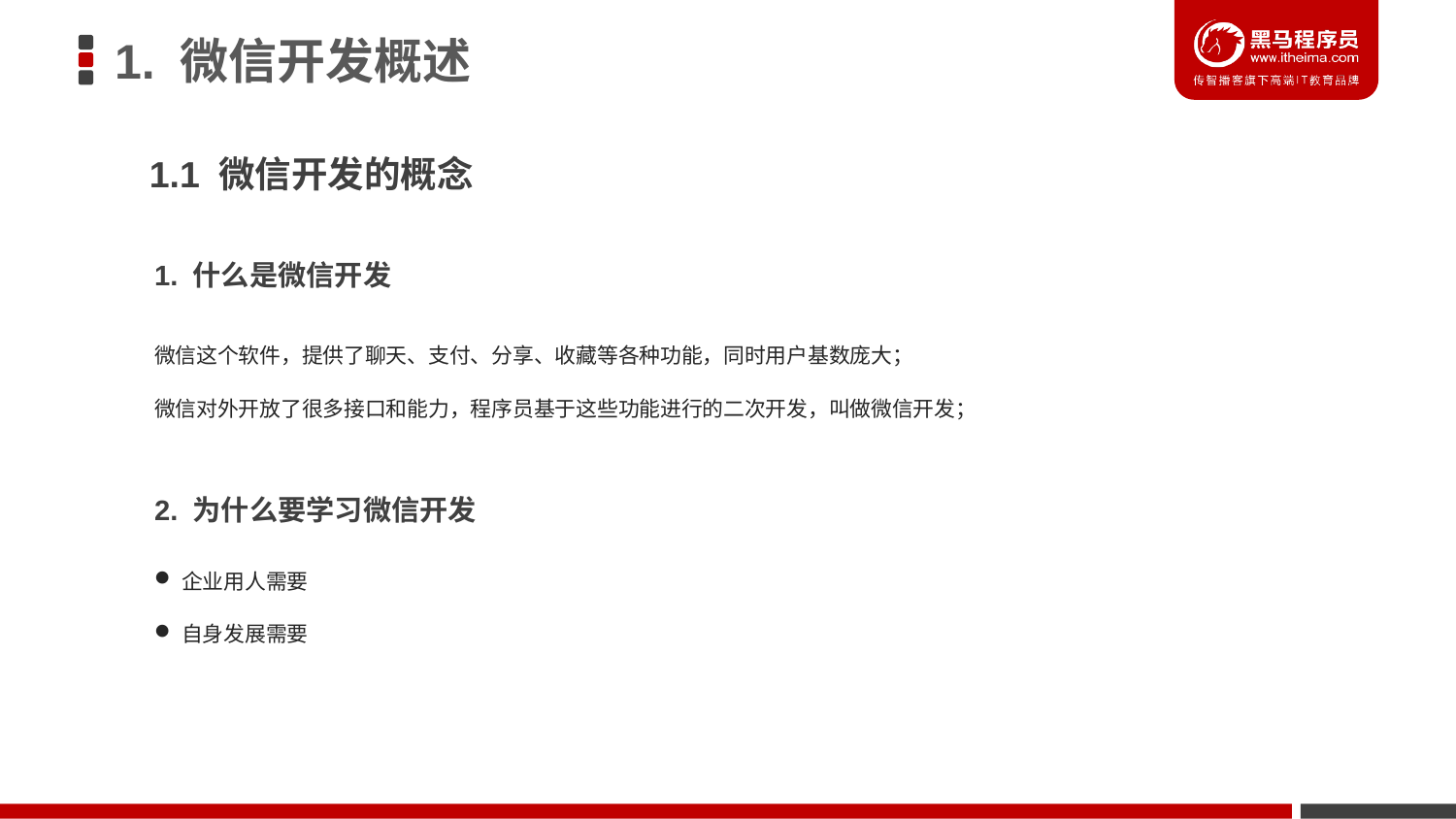

# 1. 微信开发概述
1.1 微信开发的概念
1. 什么是微信开发
微信这个软件，提供了聊天、支付、分享、收藏等各种功能，同时用户基数庞大；
微信对外开放了很多接口和能力，程序员基于这些功能进行的二次开发，叫做微信开发；
2. 为什么要学习微信开发
企业用人需要
自身发展需要